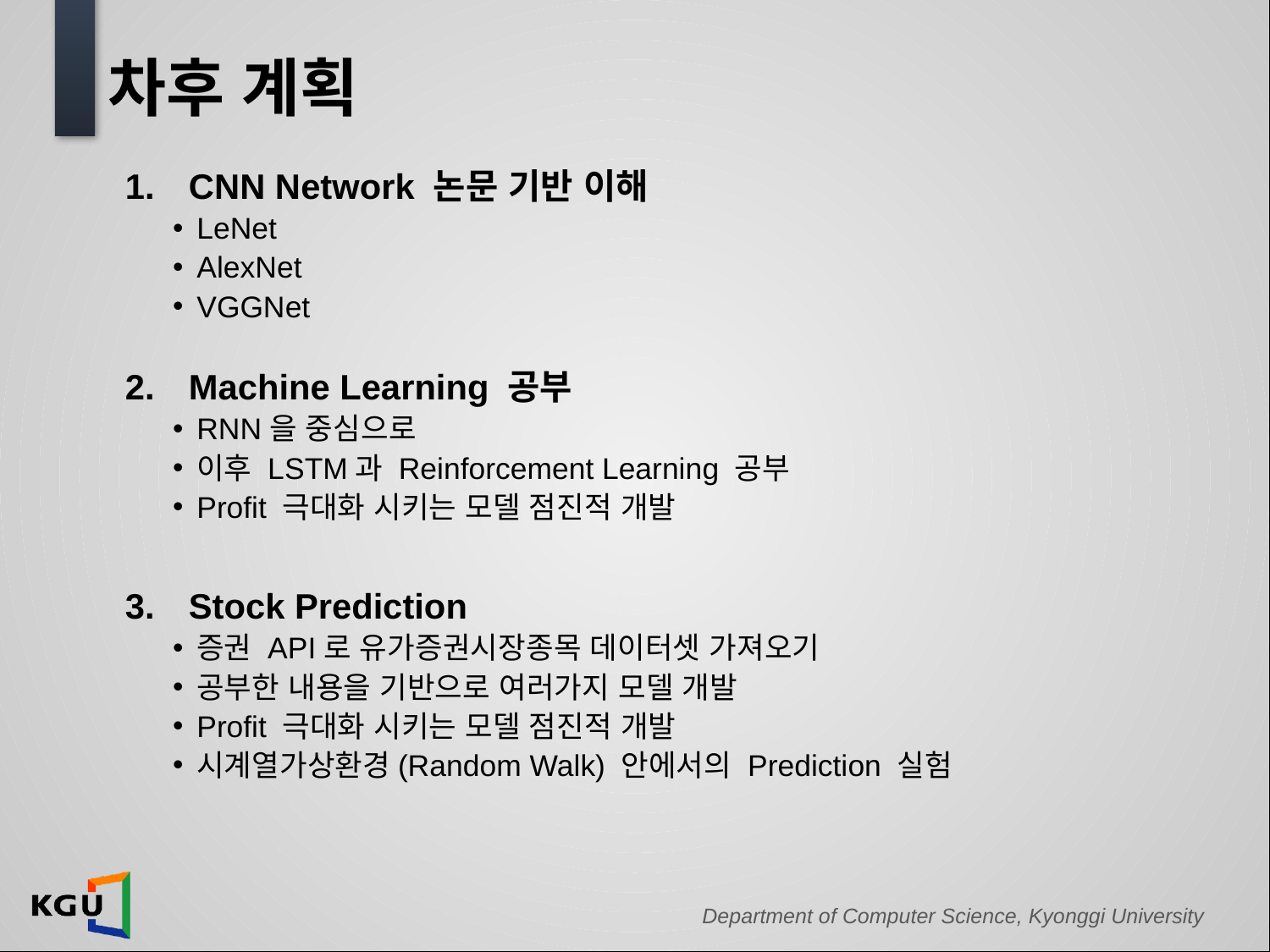

# 차후 계획
CNN Network 논문 기반 이해
LeNet
AlexNet
VGGNet

Machine Learning 공부
RNN을 중심으로
이후 LSTM과 Reinforcement Learning 공부
Profit 극대화 시키는 모델 점진적 개발

Stock Prediction
증권 API로 유가증권시장종목 데이터셋 가져오기
공부한 내용을 기반으로 여러가지 모델 개발
Profit 극대화 시키는 모델 점진적 개발
시계열가상환경(Random Walk) 안에서의 Prediction 실험